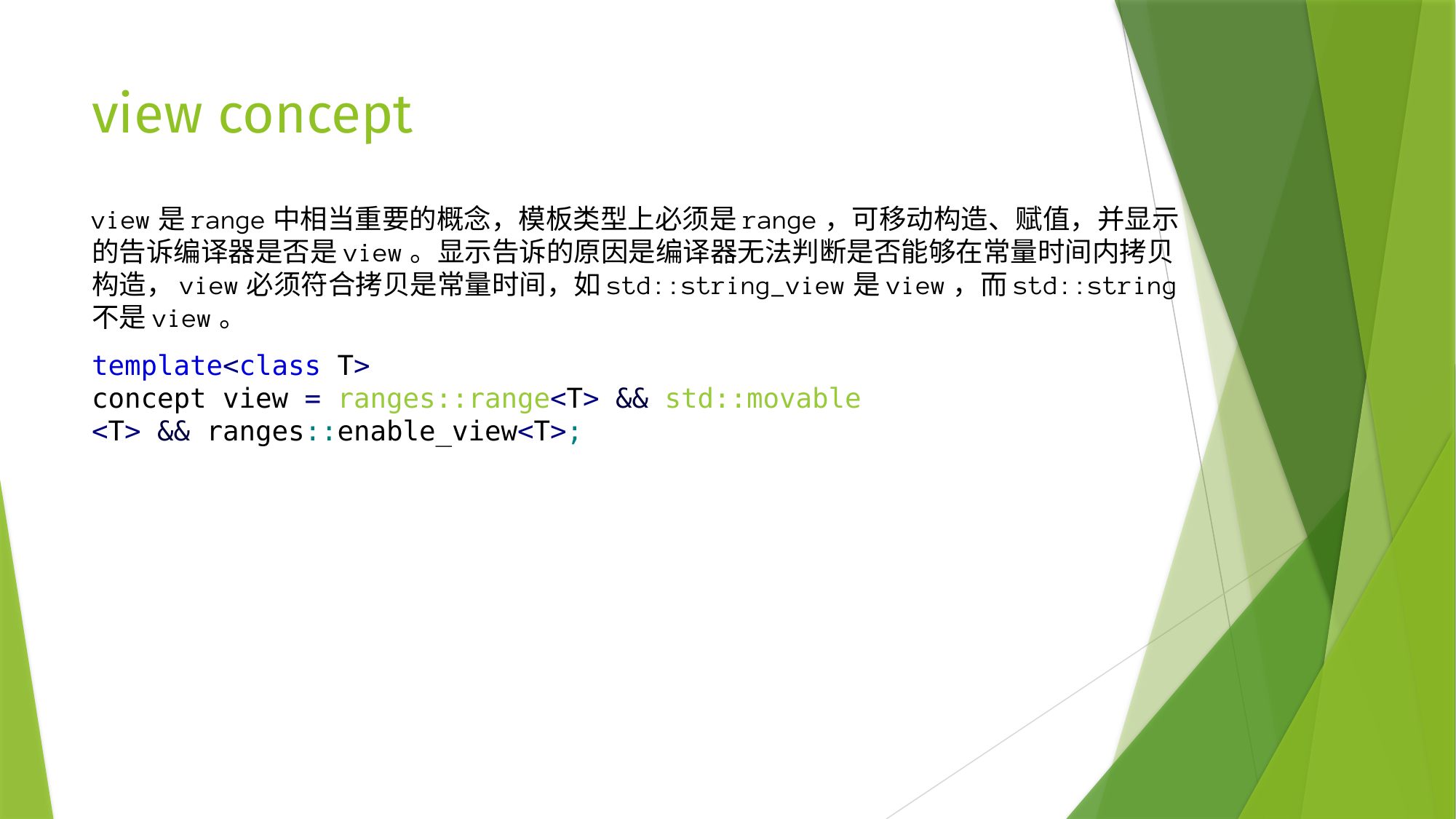

# view concept

view是range中相当重要的概念，模板类型上必须是range，可移动构造、赋值，并显示的告诉编译器是否是view。显示告诉的原因是编译器无法判断是否能够在常量时间内拷贝构造，view必须符合拷贝是常量时间，如std::string_view是view，而std::string不是view。
template<class T>
concept view = ranges::range<T> && std::movable<T> && ranges::enable_view<T>;